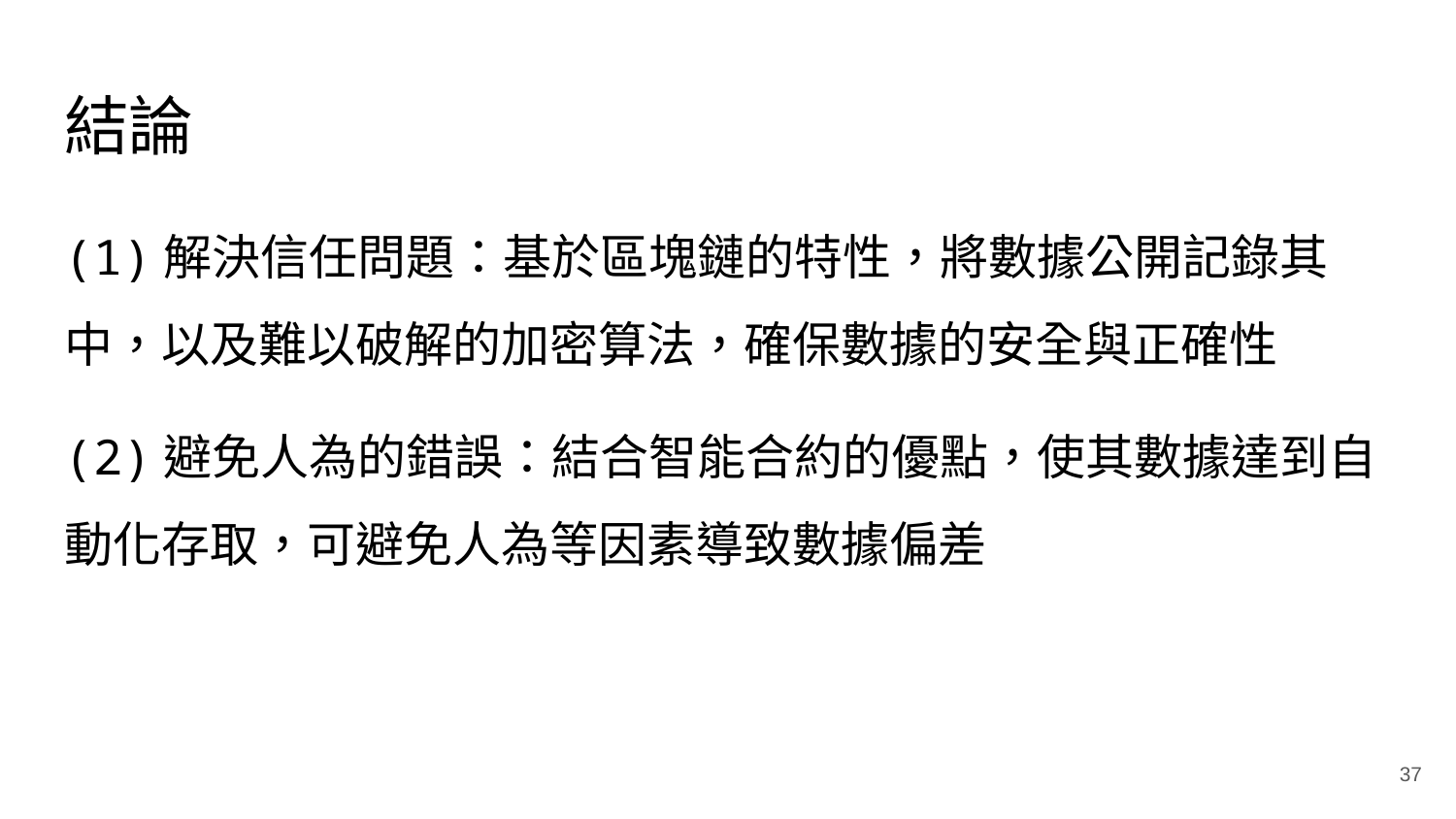

# 結論
(1)解決信任問題：基於區塊鏈的特性，將數據公開記錄其中，以及難以破解的加密算法，確保數據的安全與正確性
(2)避免人為的錯誤：結合智能合約的優點，使其數據達到自動化存取，可避免人為等因素導致數據偏差

37